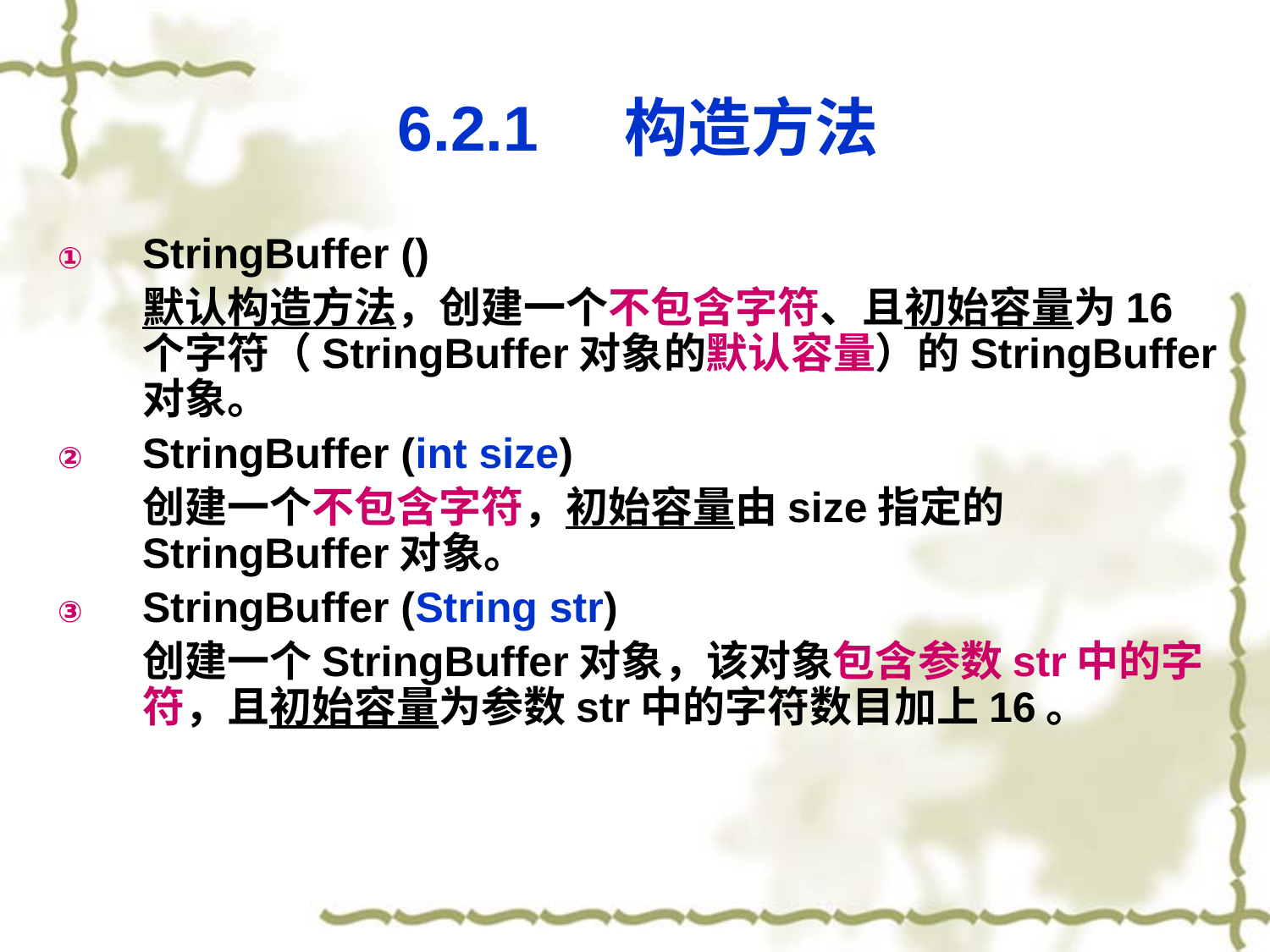

# 6.2.1    构造方法
StringBuffer ()
	默认构造方法，创建一个不包含字符、且初始容量为16个字符（StringBuffer对象的默认容量）的StringBuffer对象。
StringBuffer (int size)
	创建一个不包含字符，初始容量由size指定的StringBuffer对象。
StringBuffer (String str)
	创建一个StringBuffer对象，该对象包含参数str中的字符，且初始容量为参数str中的字符数目加上16。